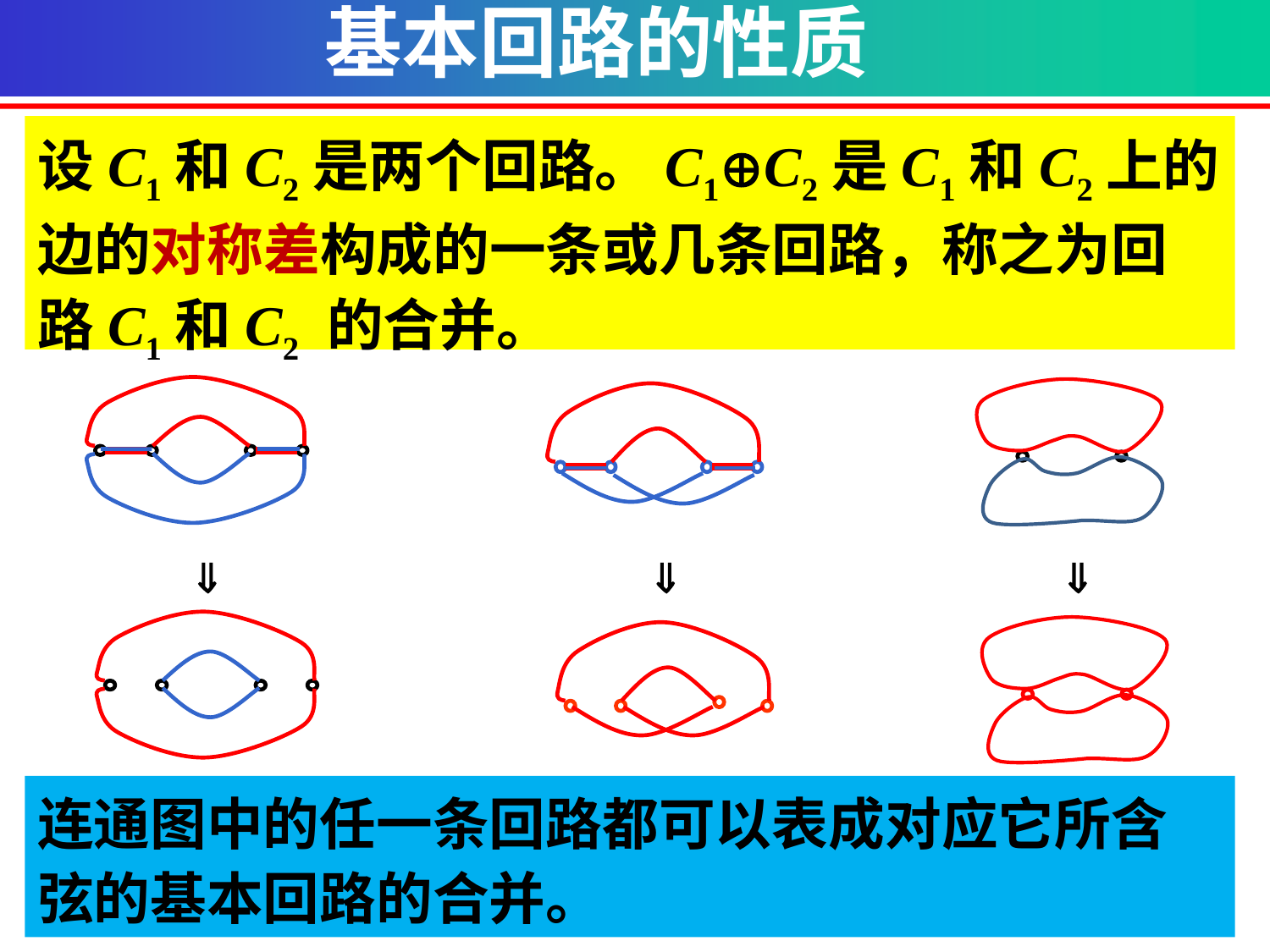

基本回路的性质
设C1和C2是两个回路。C1⊕C2是C1和C2上的边的对称差构成的一条或几条回路，称之为回路C1和C2 的合并。

⇒
⇒
⇒

连通图中的任一条回路都可以表成对应它所含弦的基本回路的合并。